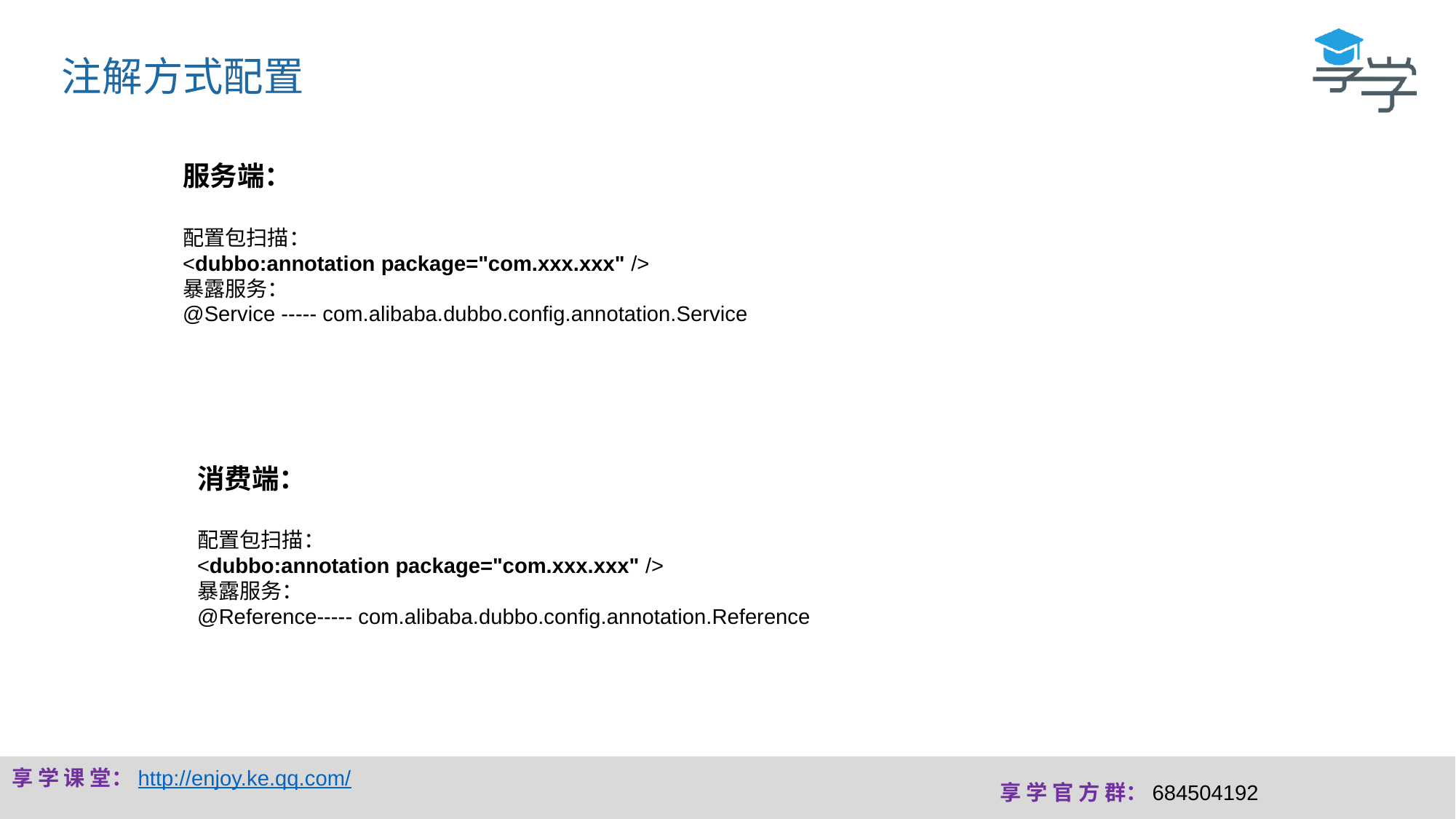

注解方式配置
服务端：

配置包扫描：
<dubbo:annotation package="com.xxx.xxx" />
暴露服务：
@Service ----- com.alibaba.dubbo.config.annotation.Service

消费端：

配置包扫描：
<dubbo:annotation package="com.xxx.xxx" />
暴露服务：
@Reference----- com.alibaba.dubbo.config.annotation.Reference